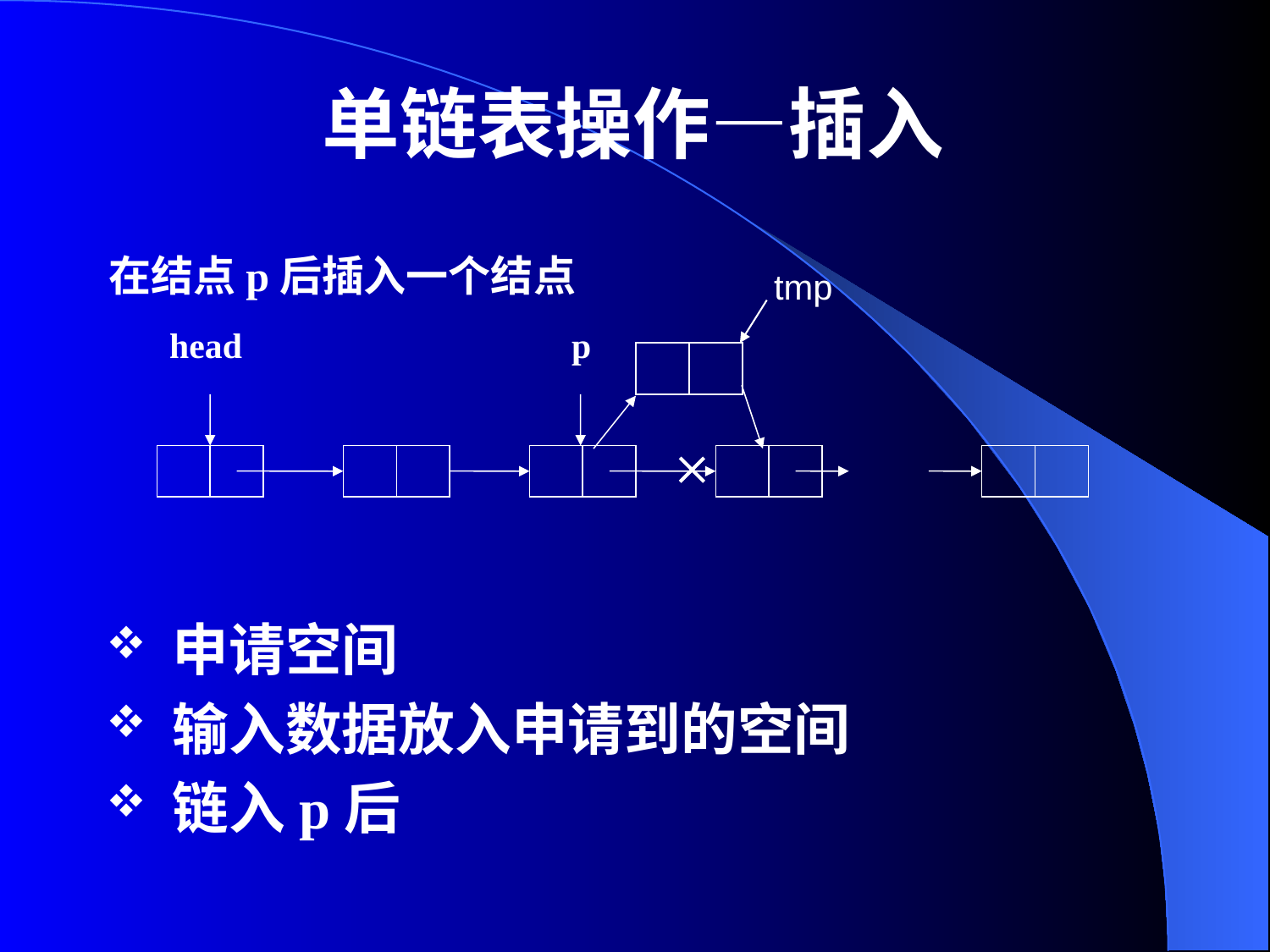

# 单链表操作—插入
在结点p后插入一个结点
tmp

head
p

×
申请空间
输入数据放入申请到的空间
链入p后